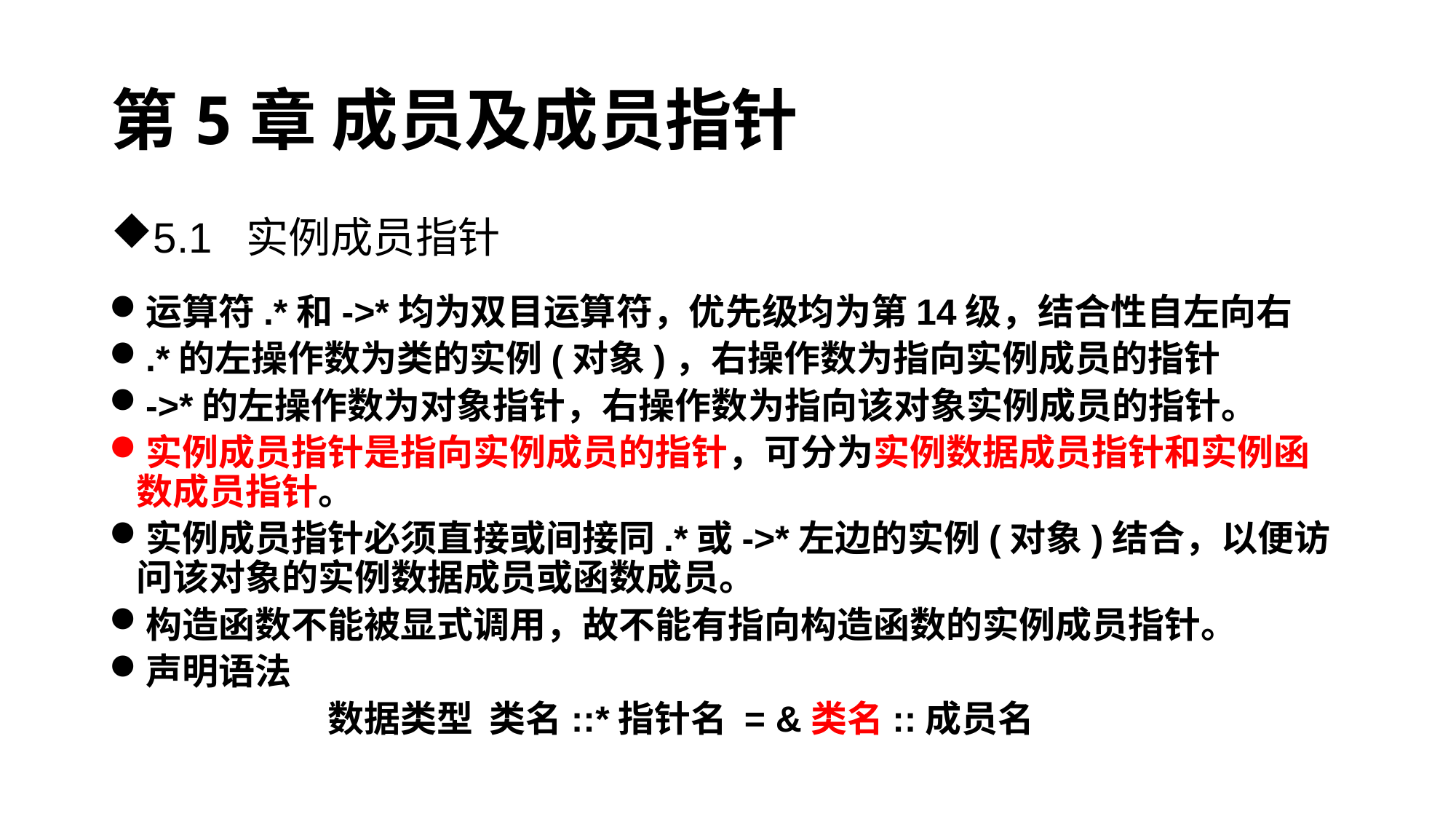

# 第5章 成员及成员指针
5.1  实例成员指针
运算符.*和->*均为双目运算符，优先级均为第14级，结合性自左向右
.*的左操作数为类的实例(对象)，右操作数为指向实例成员的指针
->*的左操作数为对象指针，右操作数为指向该对象实例成员的指针。
实例成员指针是指向实例成员的指针，可分为实例数据成员指针和实例函数成员指针。
实例成员指针必须直接或间接同.*或->*左边的实例(对象)结合，以便访问该对象的实例数据成员或函数成员。
构造函数不能被显式调用，故不能有指向构造函数的实例成员指针。
声明语法
		数据类型  类名::*指针名 = &类名::成员名